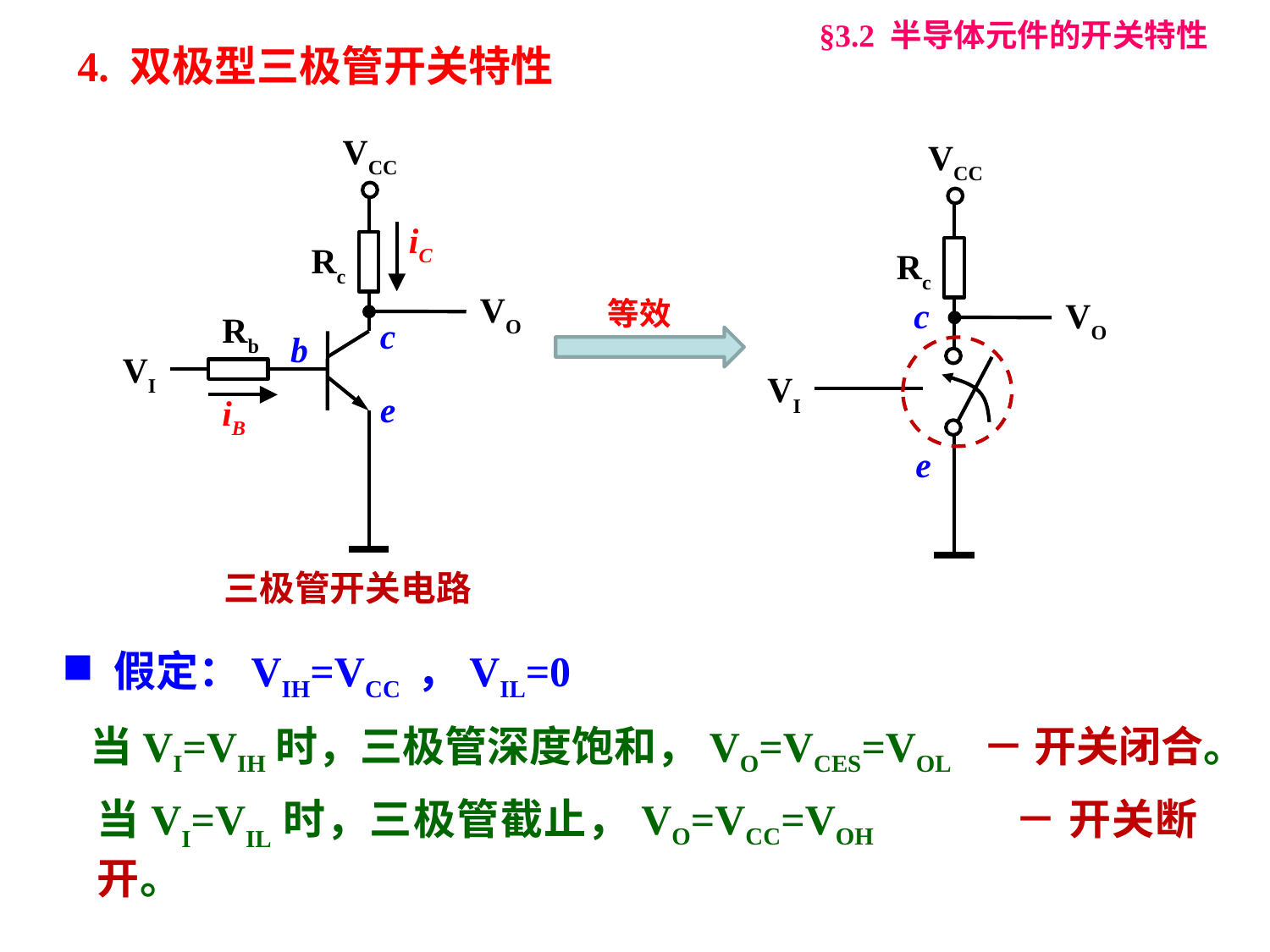

§3.2 半导体元件的开关特性
4. 双极型三极管开关特性
VCC

iC

Rc
VO
Rb

VI
iB
三极管开关电路
c
b
e
VCC

Rc
VO

VI

等效

c
e
 假定：VIH=VCC ，VIL=0
当VI=VIH时，三极管深度饱和，VO=VCES=VOL  － 开关闭合。
当VI=VIL时，三极管截止，VO=VCC=VOH           － 开关断开。